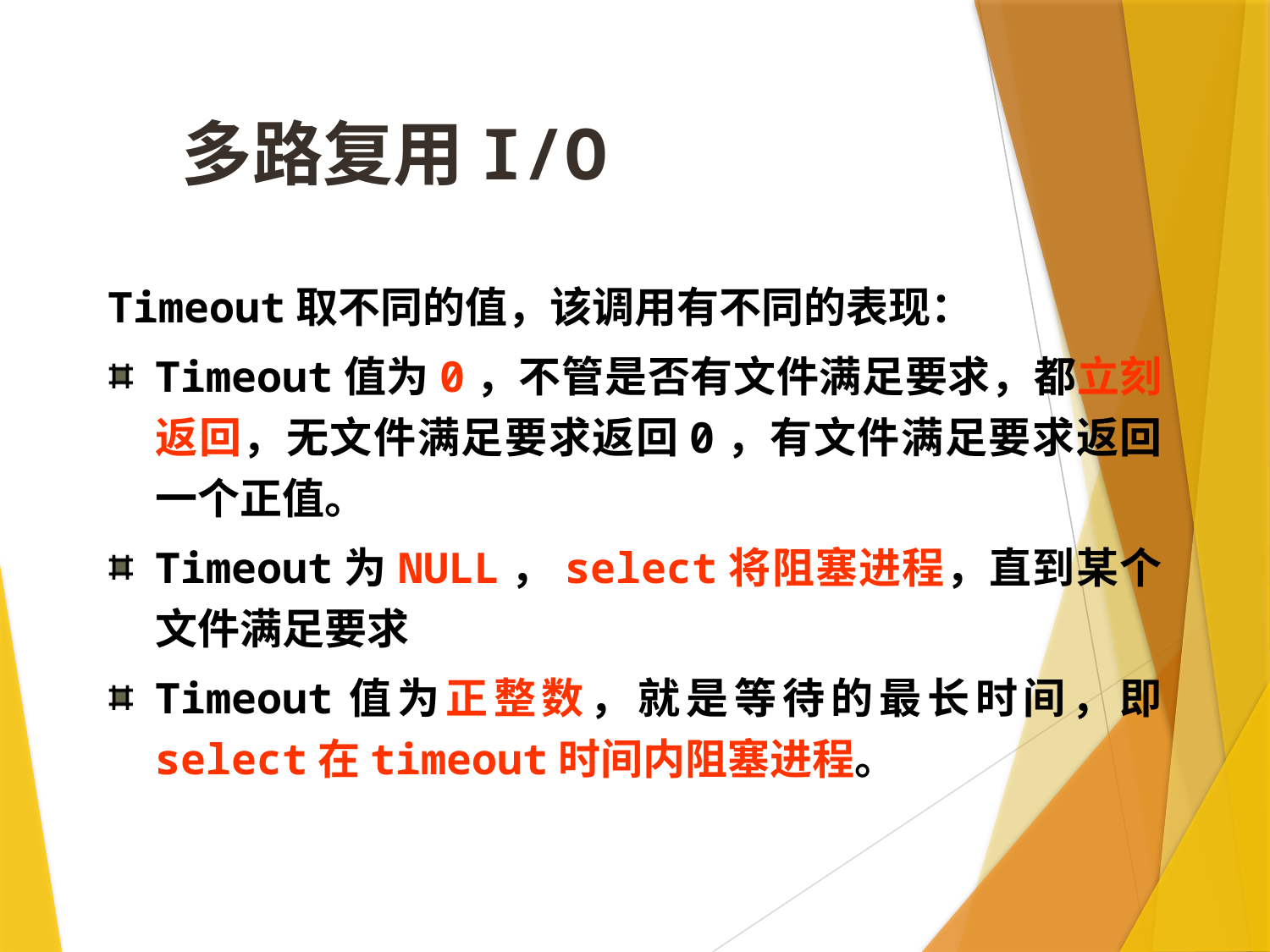

多路复用I/O
Timeout取不同的值，该调用有不同的表现：
Timeout值为0，不管是否有文件满足要求，都立刻返回，无文件满足要求返回0，有文件满足要求返回一个正值。
Timeout为NULL，select将阻塞进程，直到某个文件满足要求
Timeout值为正整数，就是等待的最长时间，即 select在timeout时间内阻塞进程。